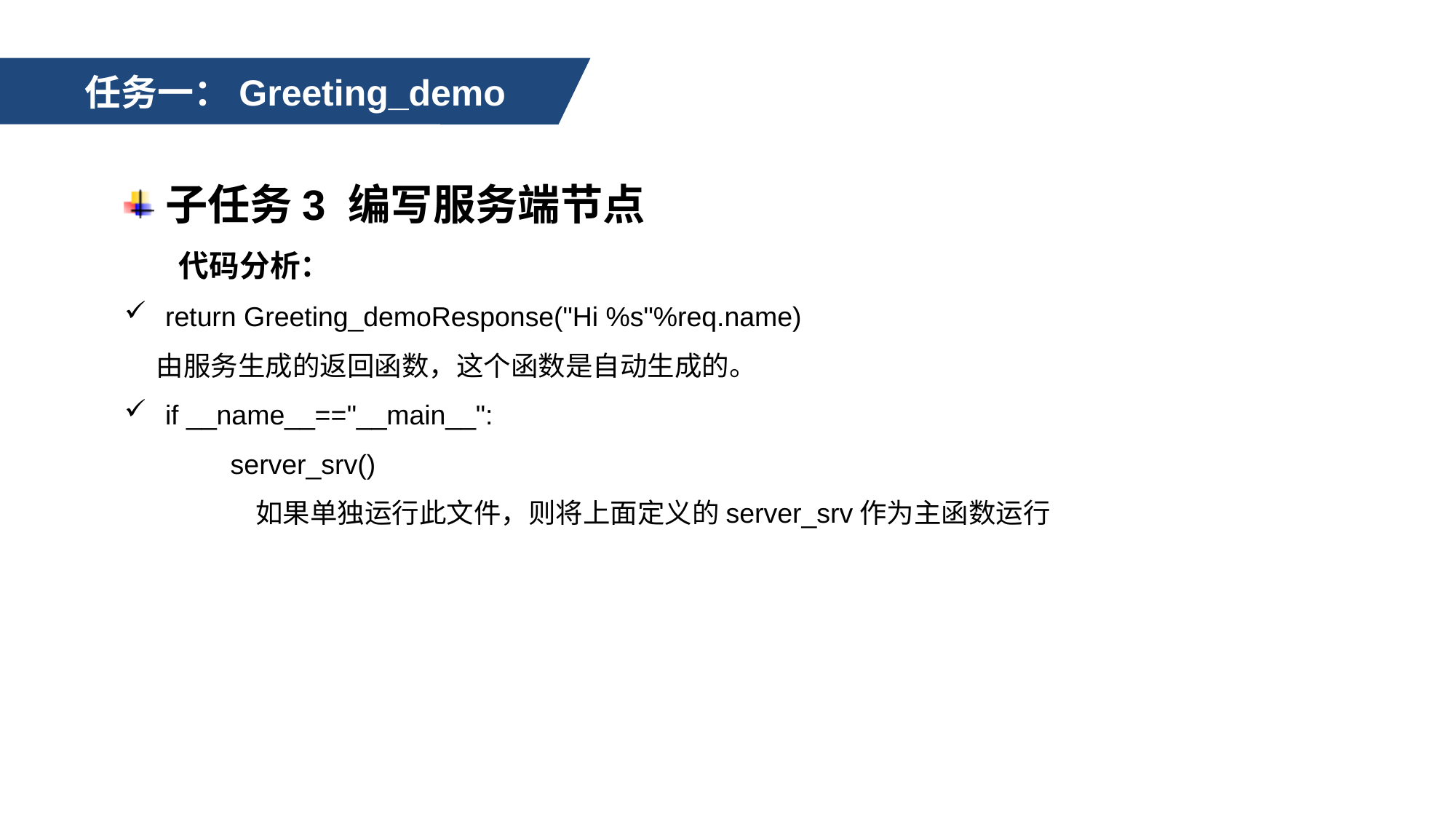

任务一：Greeting_demo
子任务3 编写服务端节点
代码分析：
return Greeting_demoResponse("Hi %s"%req.name)
由服务生成的返回函数，这个函数是自动生成的。
if __name__=="__main__":
server_srv()
   如果单独运行此文件，则将上面定义的server_srv作为主函数运行